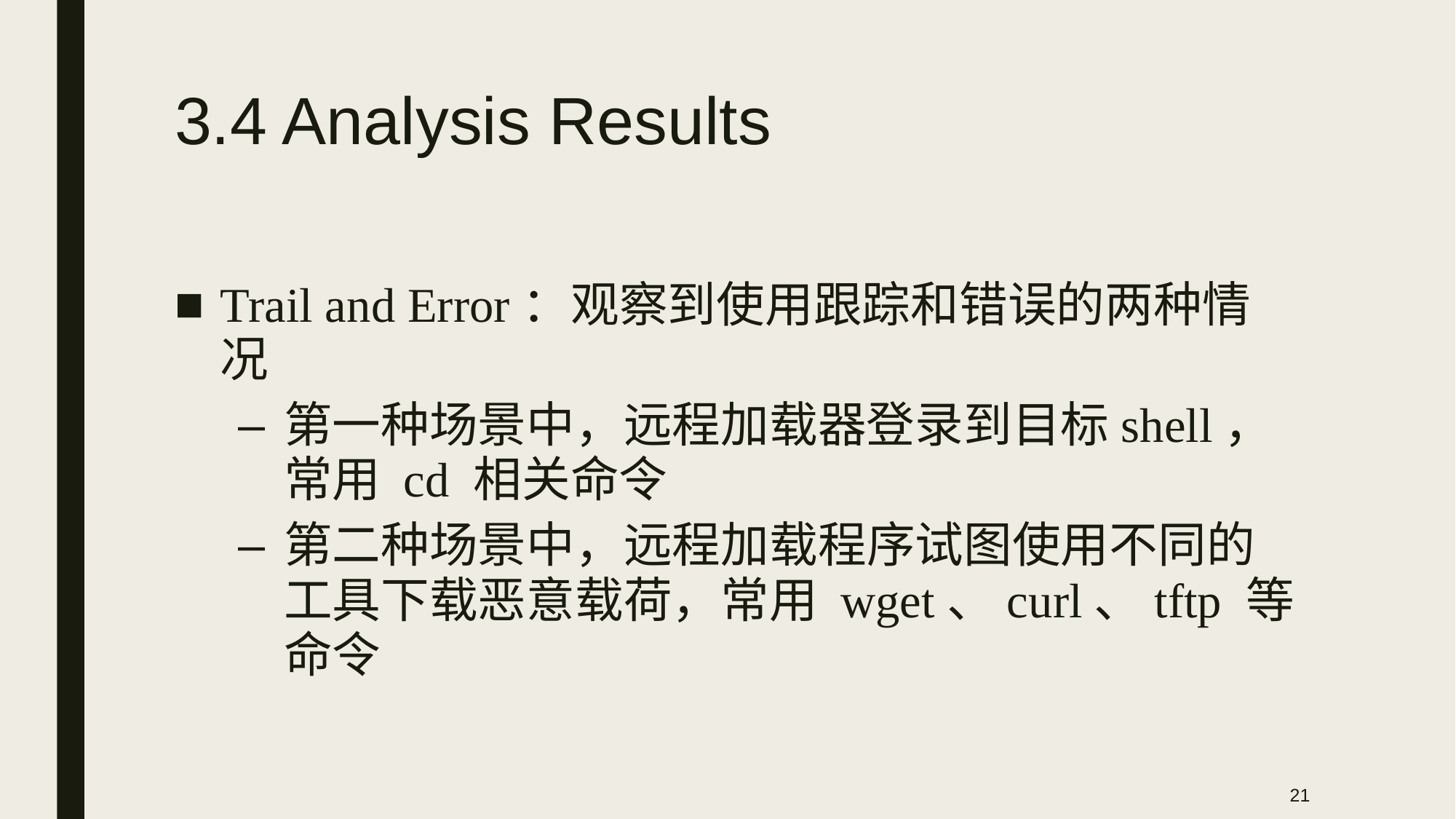

# 3.4 Analysis Results
Trail and Error：观察到使用跟踪和错误的两种情况
第一种场景中，远程加载器登录到目标shell，常用 cd 相关命令
第二种场景中，远程加载程序试图使用不同的工具下载恶意载荷，常用 wget、curl、tftp 等命令

21